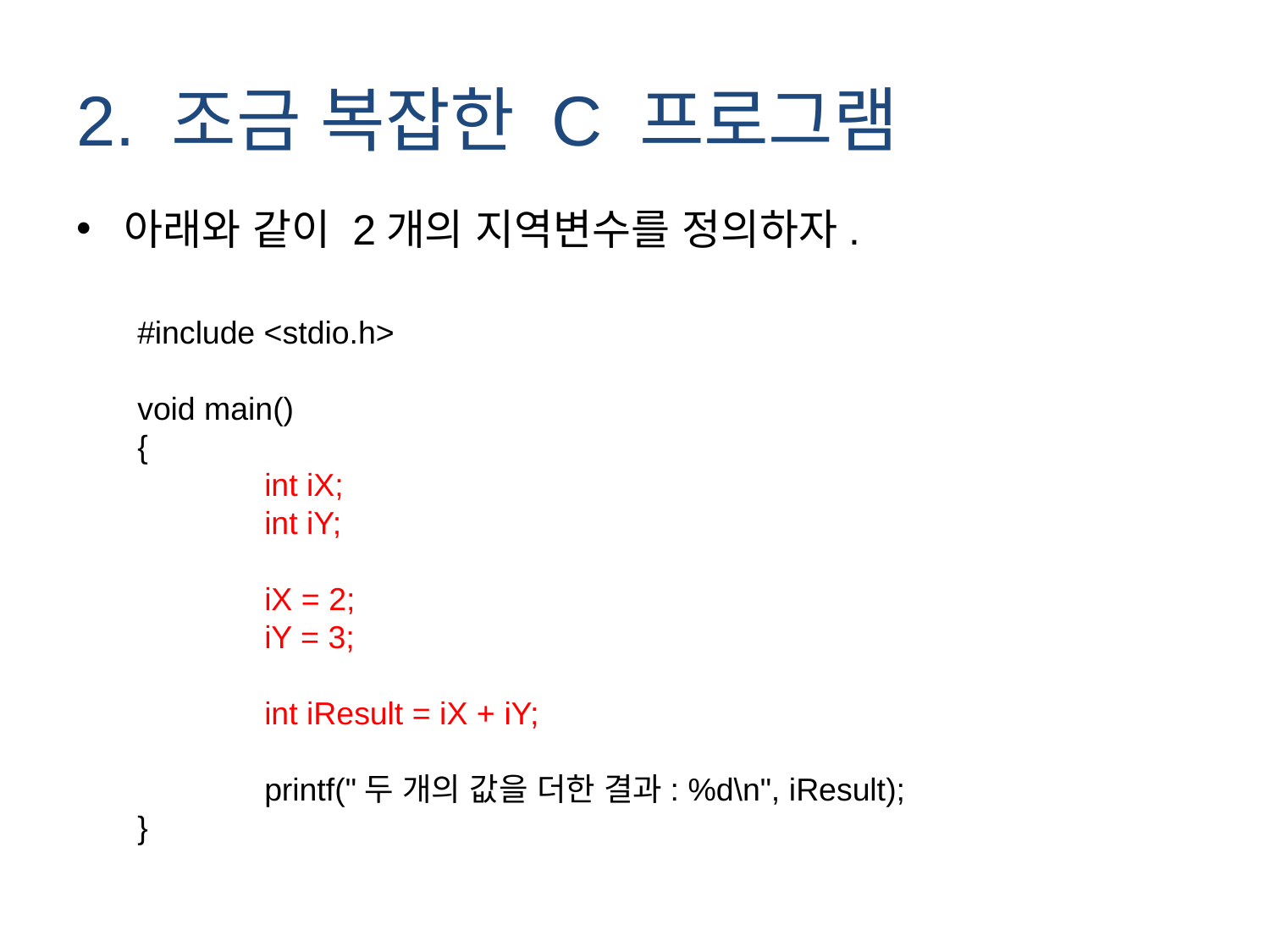

# 2. 조금 복잡한 C 프로그램
아래와 같이 2개의 지역변수를 정의하자.
#include <stdio.h>

void main()
{
	int iX;
	int iY;

	iX = 2;
	iY = 3;

	int iResult = iX + iY;

	printf("두 개의 값을 더한 결과: %d\n", iResult);
}